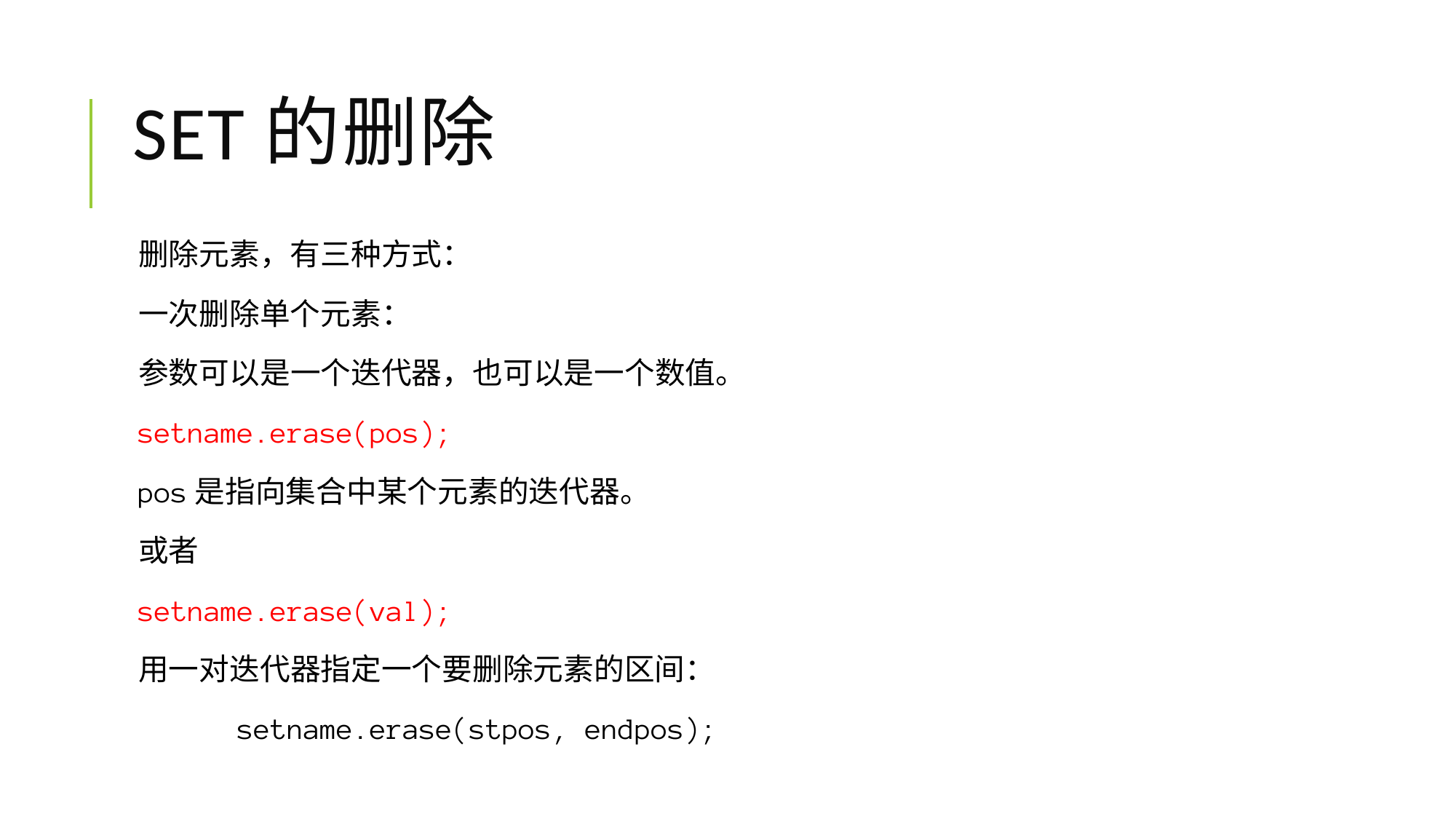

# Set的删除
删除元素，有三种方式：
一次删除单个元素：
参数可以是一个迭代器，也可以是一个数值。
setname.erase(pos);
pos是指向集合中某个元素的迭代器。
或者
setname.erase(val);
用一对迭代器指定一个要删除元素的区间：
	setname.erase(stpos, endpos);